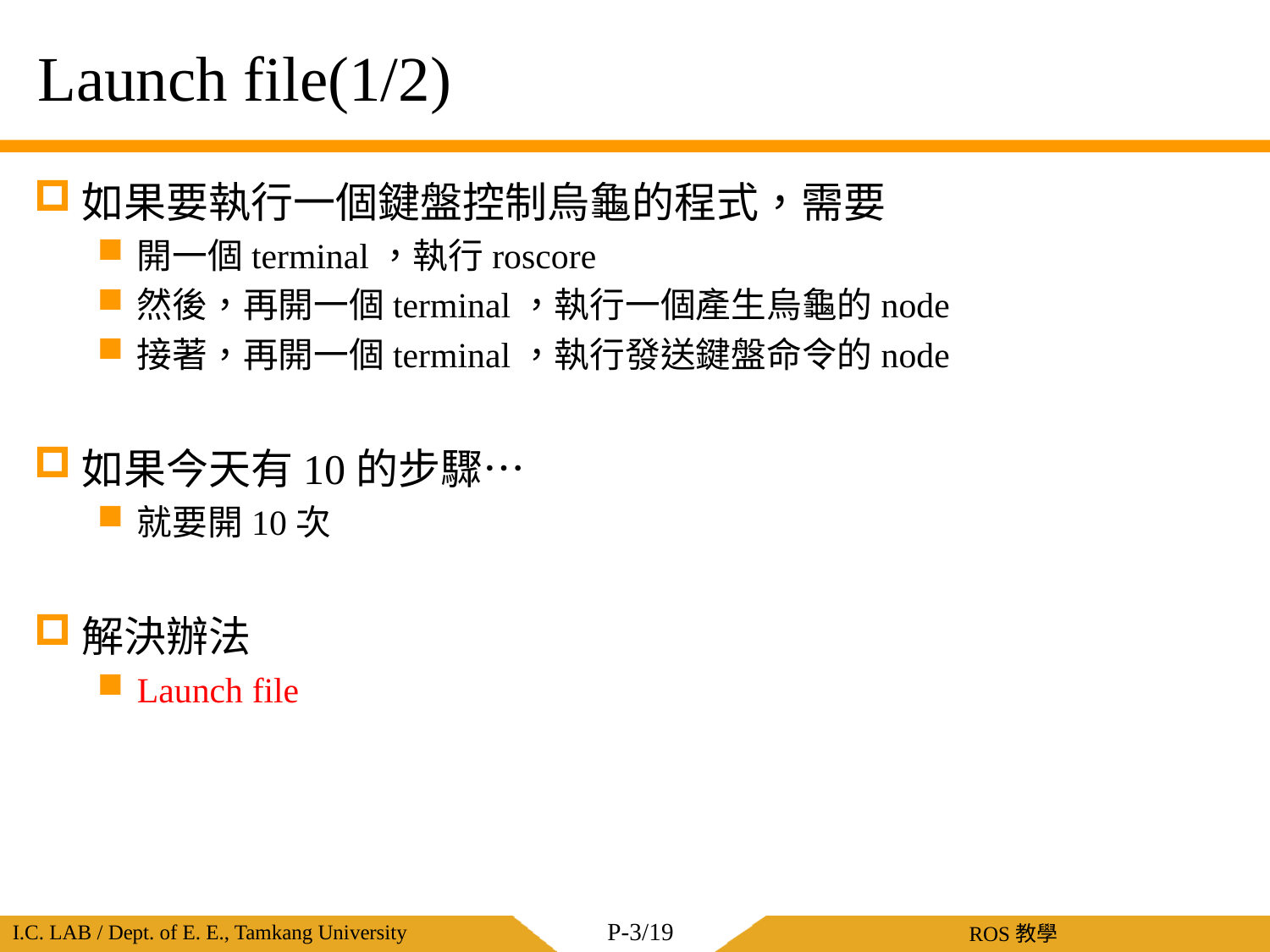

# Launch file(1/2)
如果要執行一個鍵盤控制烏龜的程式，需要
開一個terminal，執行roscore
然後，再開一個terminal，執行一個產生烏龜的node
接著，再開一個terminal，執行發送鍵盤命令的node

如果今天有10的步驟…
就要開10次

解決辦法
Launch file